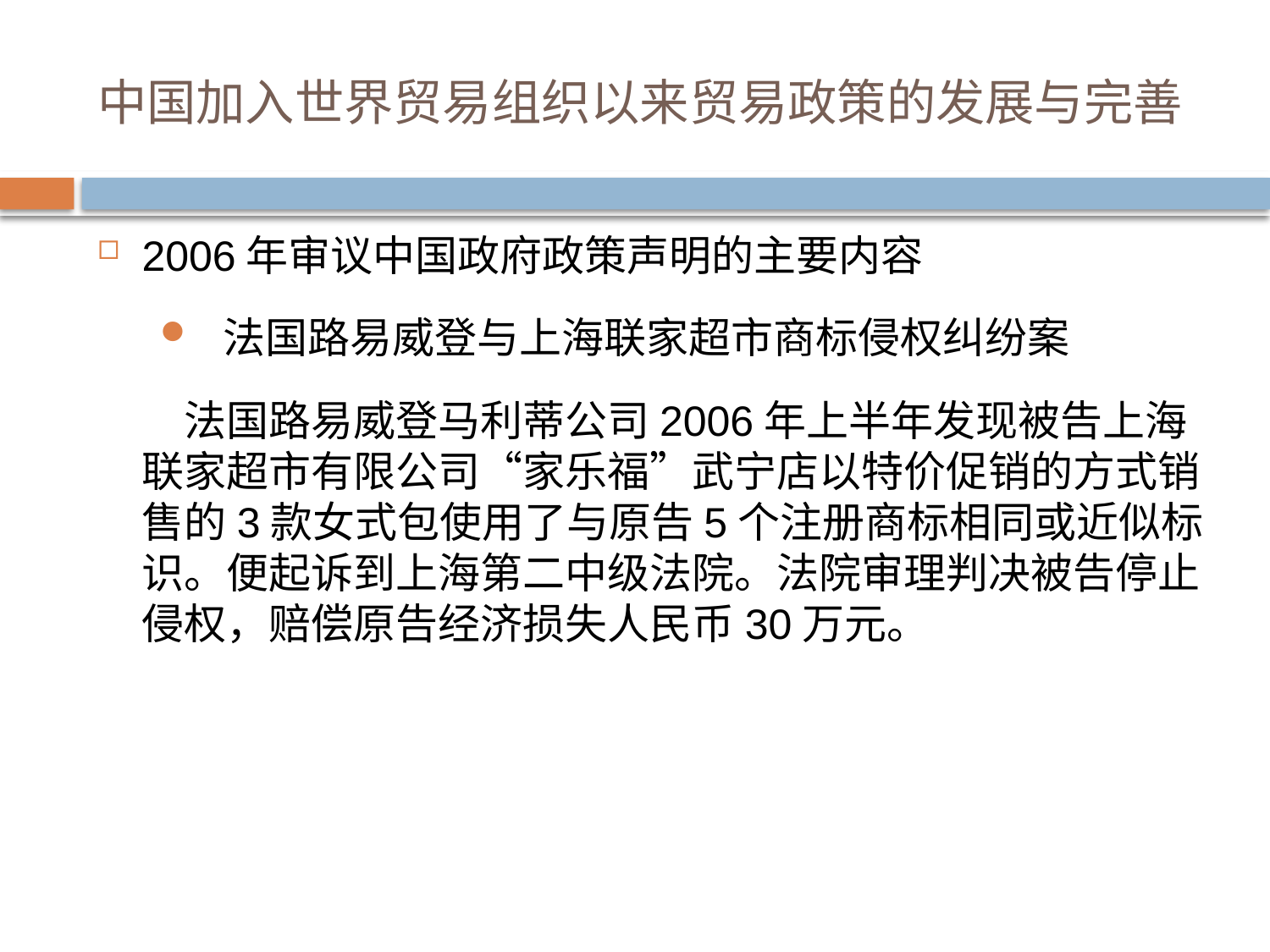

# 中国加入世界贸易组织以来贸易政策的发展与完善
2006年审议中国政府政策声明的主要内容
  法国路易威登与上海联家超市商标侵权纠纷案
        法国路易威登马利蒂公司2006年上半年发现被告上海联家超市有限公司“家乐福”武宁店以特价促销的方式销售的3款女式包使用了与原告5个注册商标相同或近似标识。便起诉到上海第二中级法院。法院审理判决被告停止侵权，赔偿原告经济损失人民币30万元。